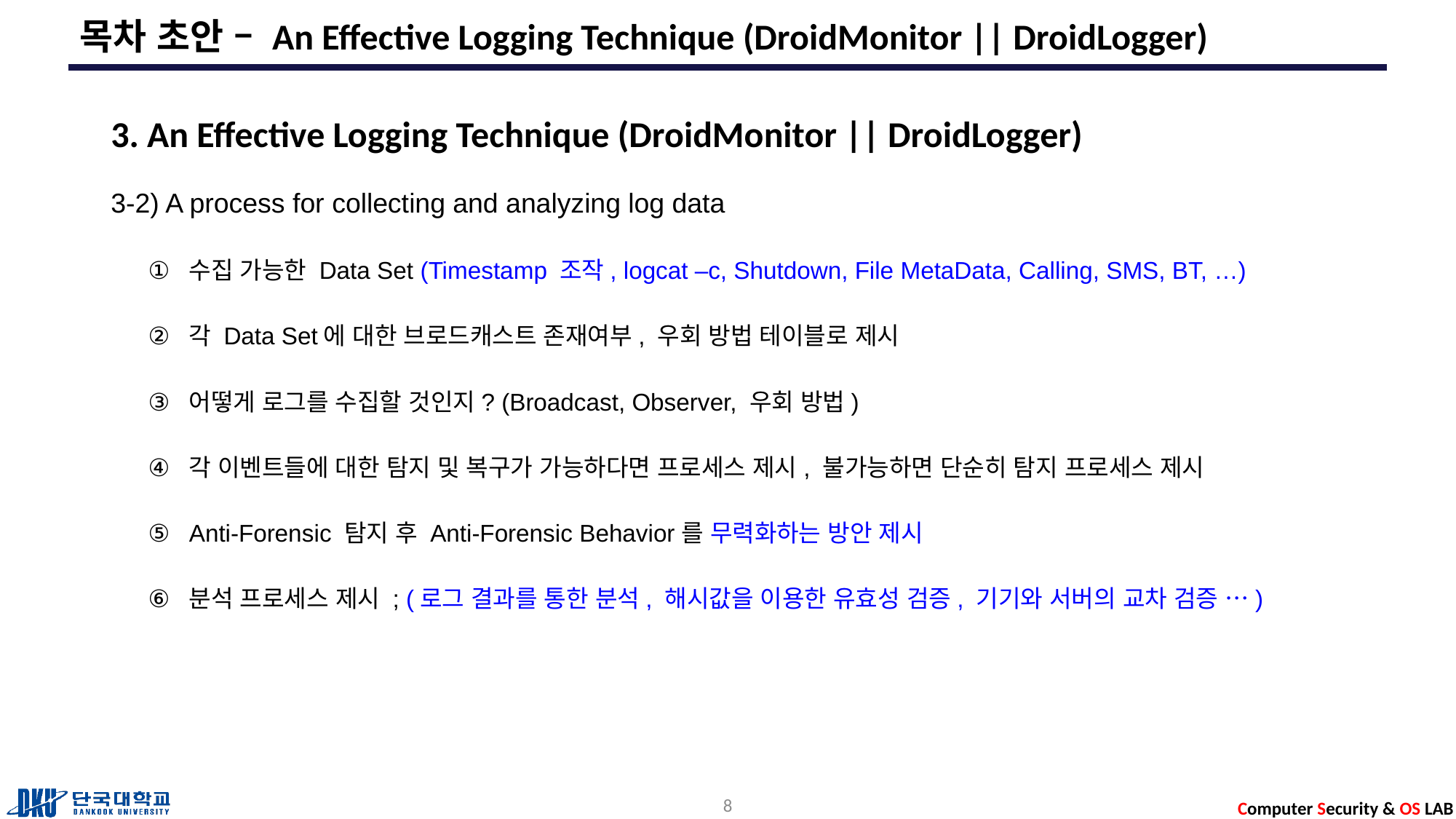

# 목차 초안 – An Effective Logging Technique (DroidMonitor || DroidLogger)
3. An Effective Logging Technique (DroidMonitor || DroidLogger)
3-2) A process for collecting and analyzing log data
수집 가능한 Data Set (Timestamp 조작, logcat –c, Shutdown, File MetaData, Calling, SMS, BT, …)
각 Data Set에 대한 브로드캐스트 존재여부, 우회 방법 테이블로 제시
어떻게 로그를 수집할 것인지? (Broadcast, Observer, 우회 방법)
각 이벤트들에 대한 탐지 및 복구가 가능하다면 프로세스 제시, 불가능하면 단순히 탐지 프로세스 제시
Anti-Forensic 탐지 후 Anti-Forensic Behavior를 무력화하는 방안 제시
분석 프로세스 제시 ; (로그 결과를 통한 분석, 해시값을 이용한 유효성 검증, 기기와 서버의 교차 검증 …)
8